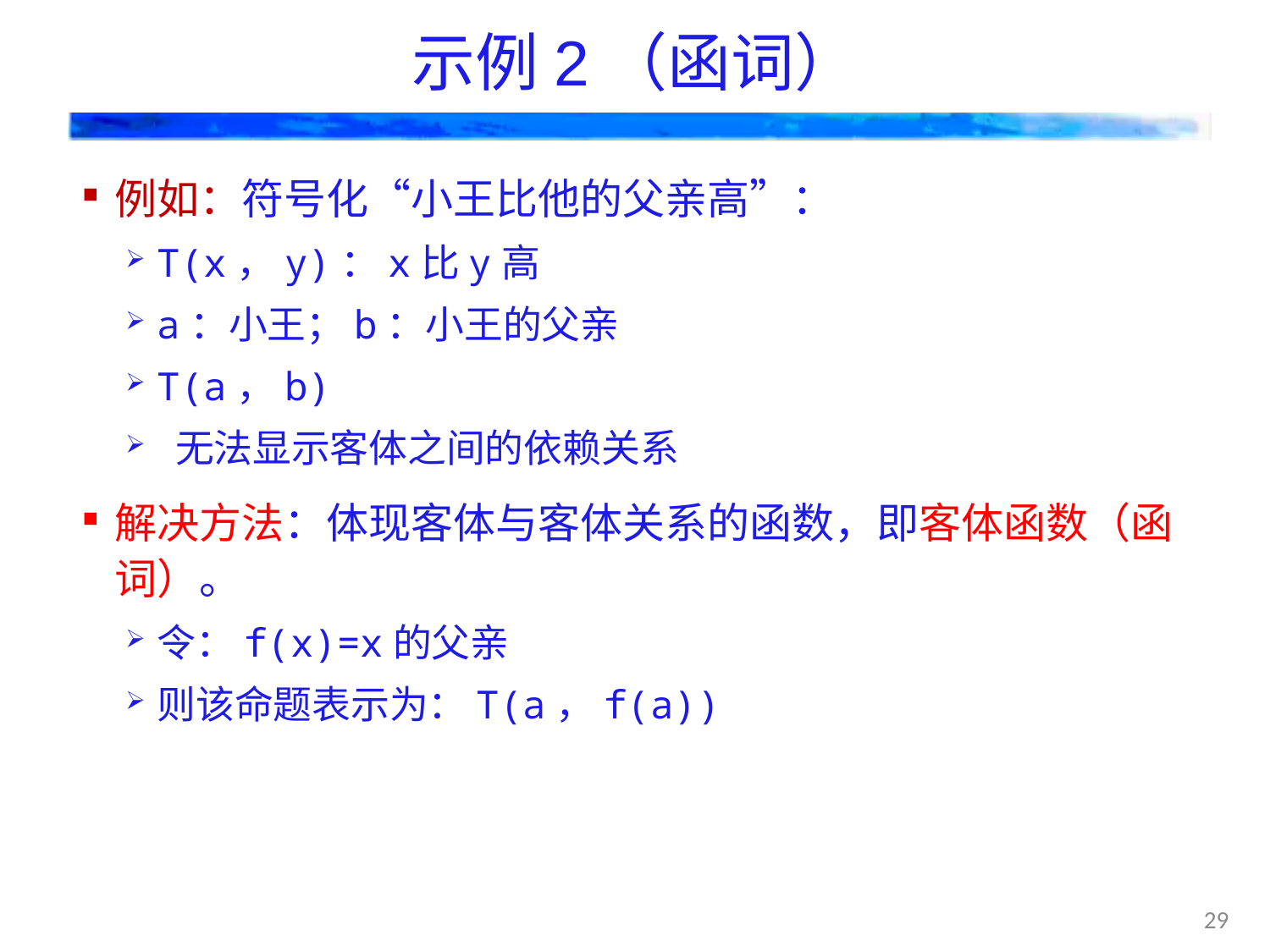

# 示例2（函词）
例如：符号化“小王比他的父亲高”：
T(x，y)：x比y高
a：小王；b：小王的父亲
T(a，b)
 无法显示客体之间的依赖关系
解决方法：体现客体与客体关系的函数，即客体函数（函词）。
令：f(x)=x的父亲
则该命题表示为：T(a，f(a))
29